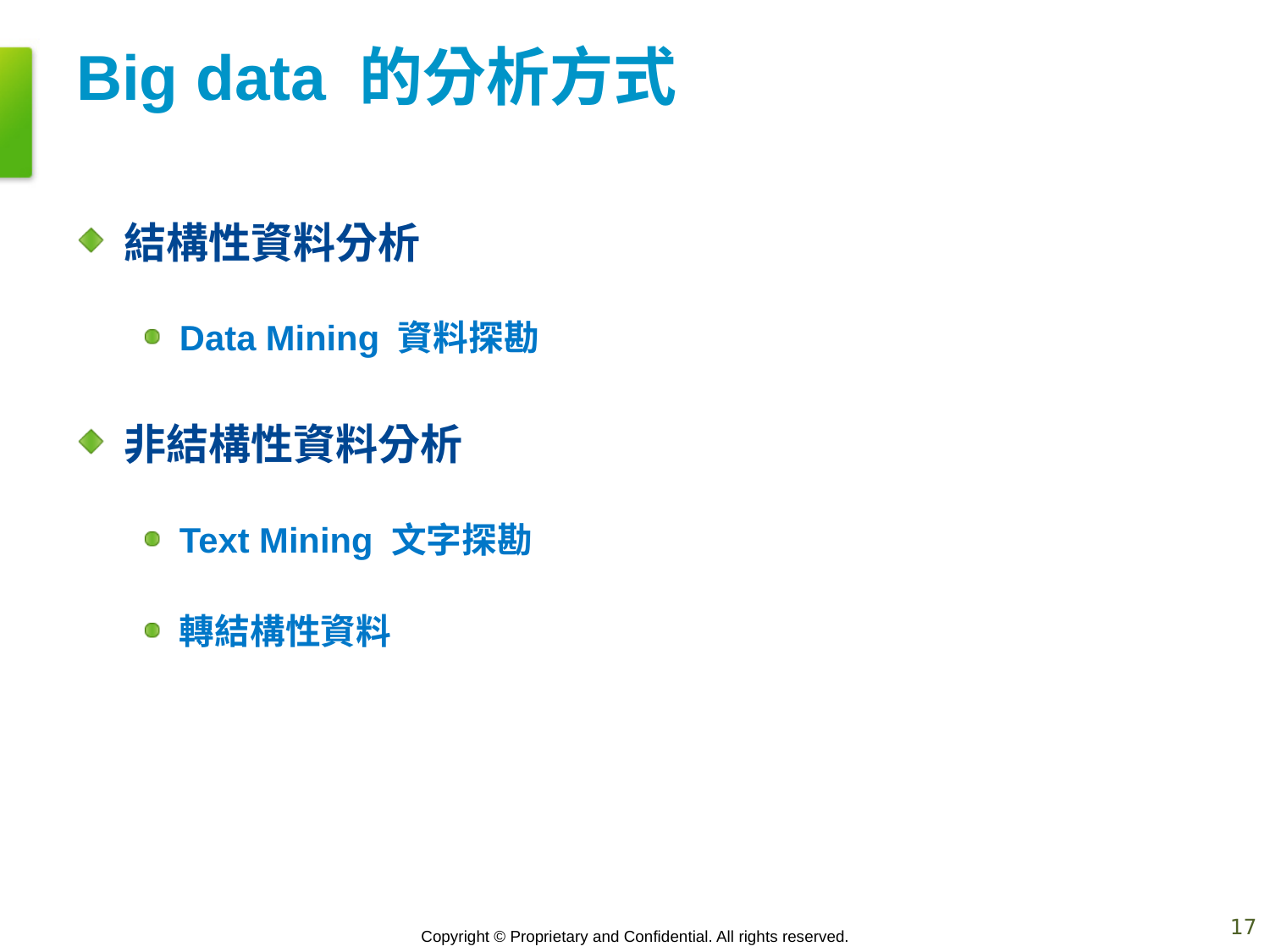

# Big data 的分析方式
結構性資料分析
Data Mining 資料探勘
非結構性資料分析
Text Mining 文字探勘
轉結構性資料
17